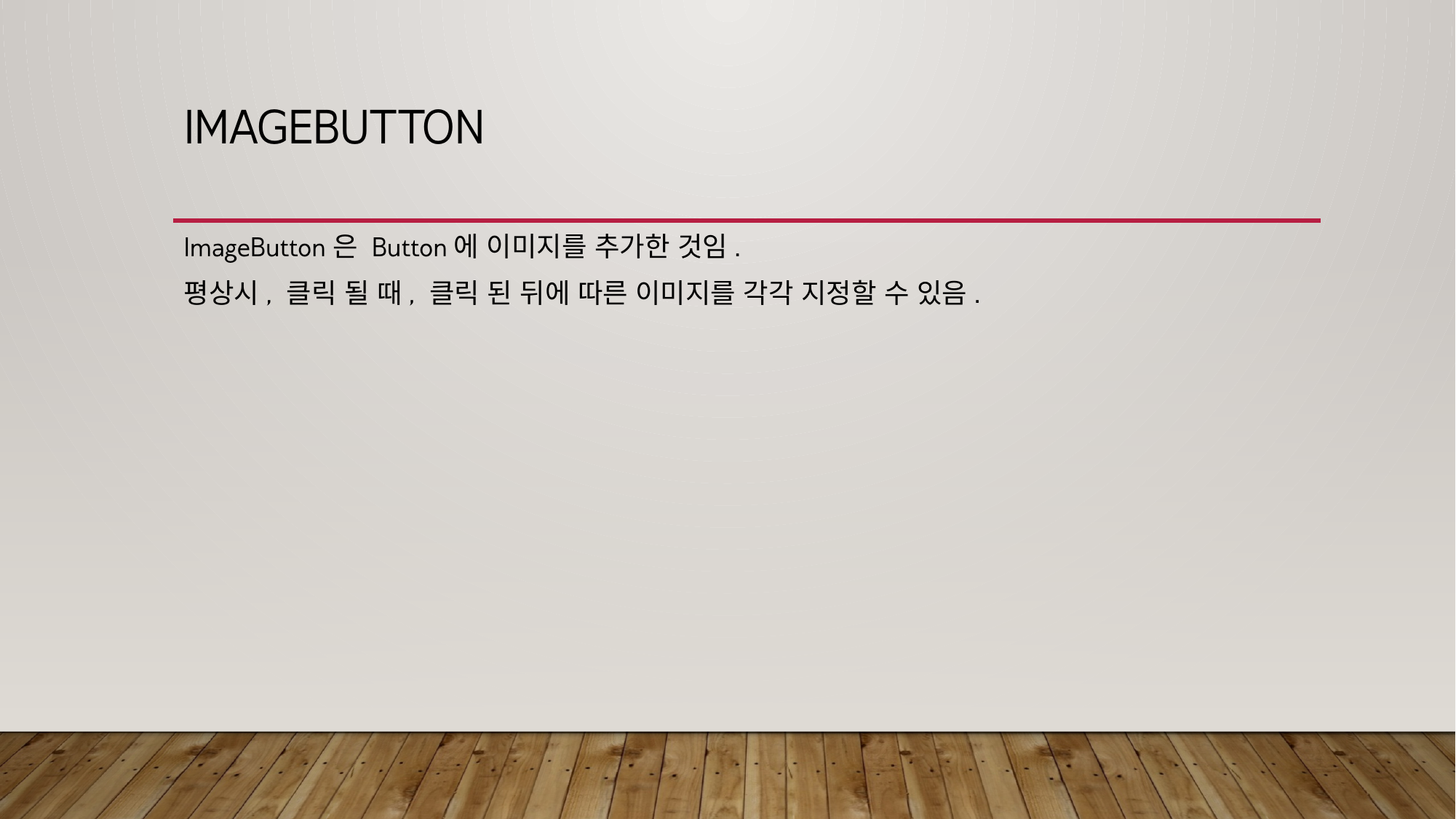

# imagebutton
ImageButton은 Button에 이미지를 추가한 것임.
평상시, 클릭 될 때, 클릭 된 뒤에 따른 이미지를 각각 지정할 수 있음.